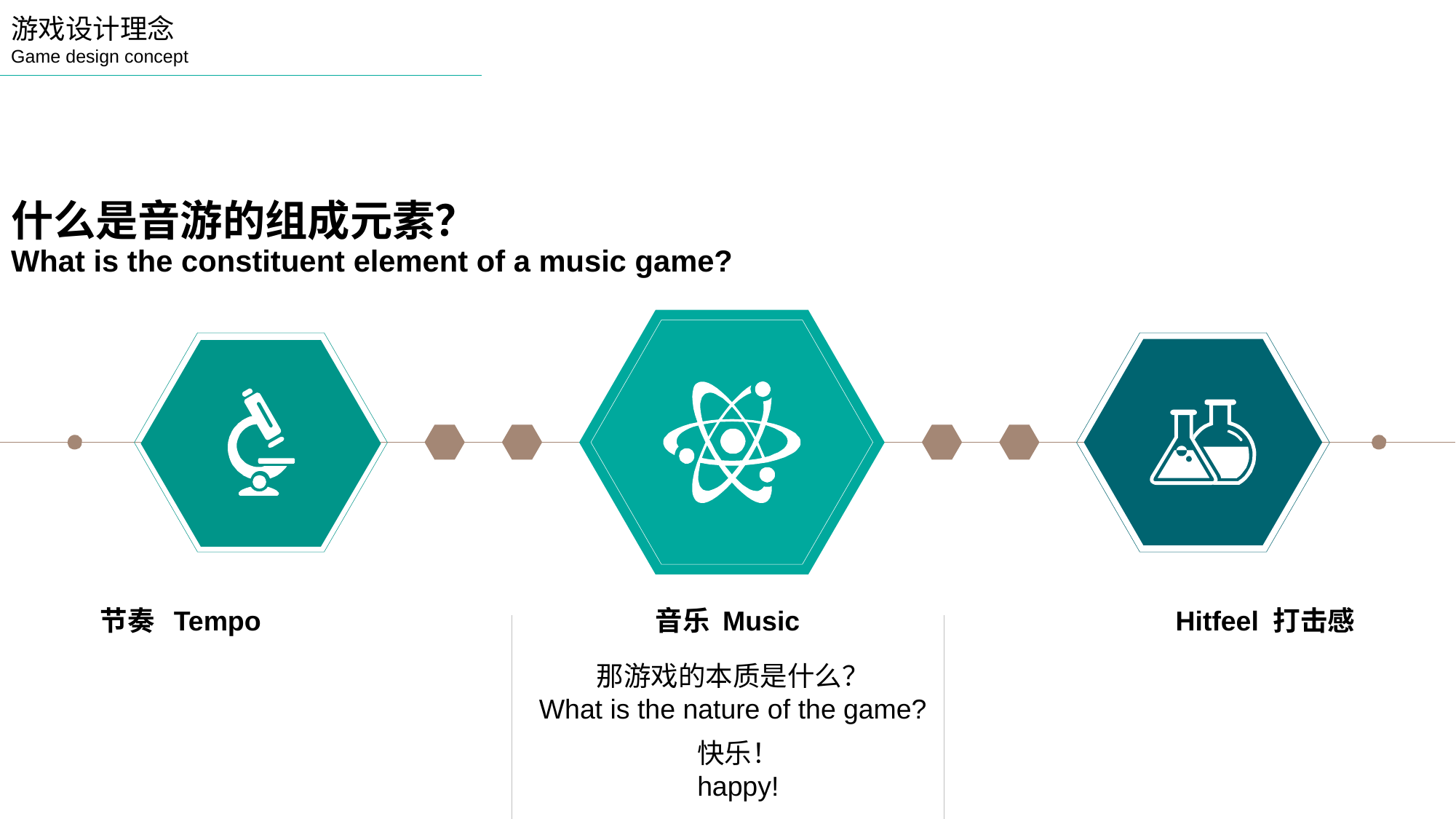

游戏设计理念
Game design concept
# 什么是音游的组成元素？ What is the constituent element of a music game?

节奏  Tempo
音乐 Music
Hitfeel 打击感
那游戏的本质是什么？
What is the nature of the game?
快乐！
happy!